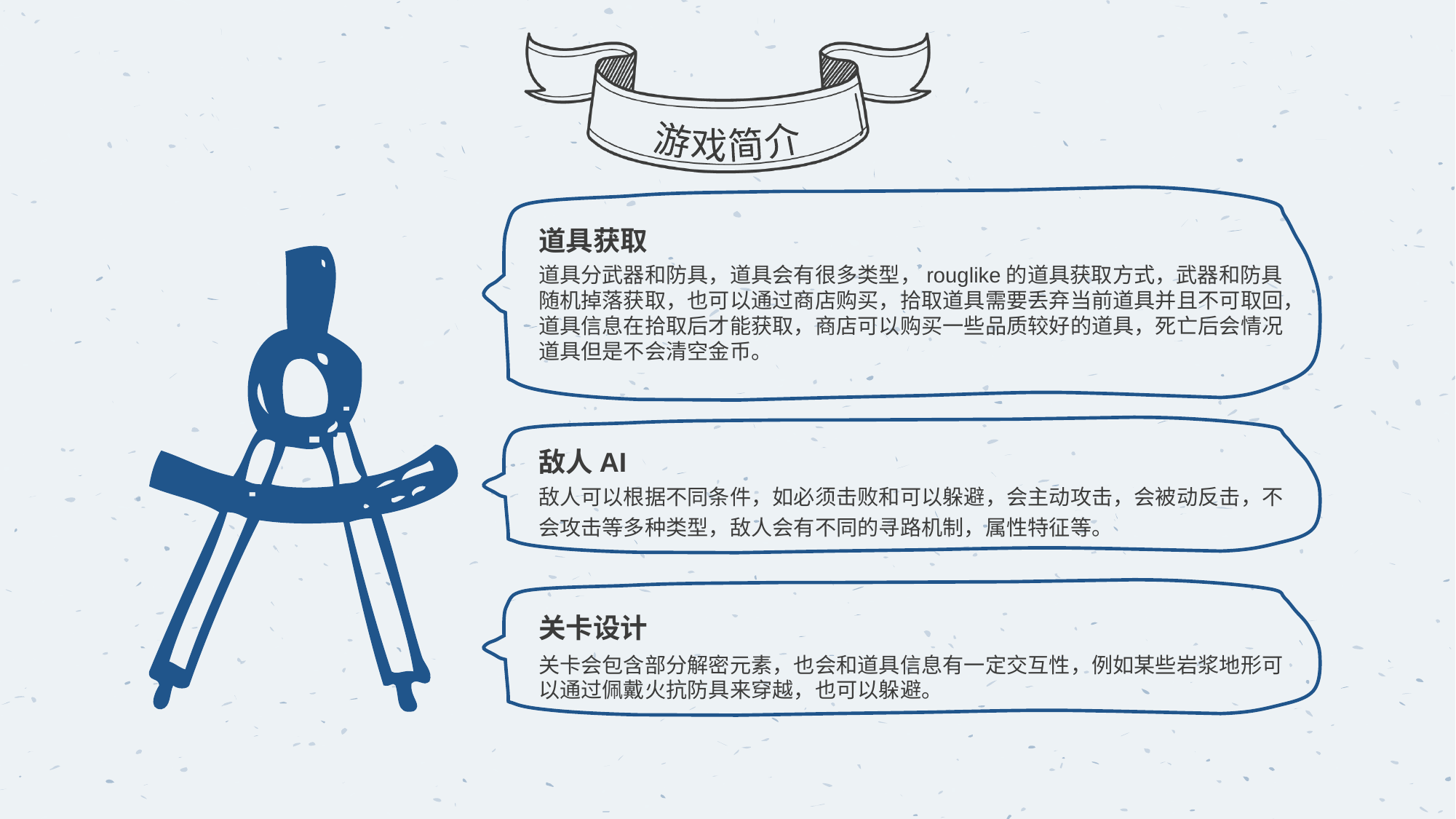

游戏简介

道具获取
道具分武器和防具，道具会有很多类型，rouglike的道具获取方式，武器和防具随机掉落获取，也可以通过商店购买，拾取道具需要丢弃当前道具并且不可取回，道具信息在拾取后才能获取，商店可以购买一些品质较好的道具，死亡后会情况道具但是不会清空金币。

敌人AI
敌人可以根据不同条件，如必须击败和可以躲避，会主动攻击，会被动反击，不会攻击等多种类型，敌人会有不同的寻路机制，属性特征等。

关卡设计
关卡会包含部分解密元素，也会和道具信息有一定交互性，例如某些岩浆地形可以通过佩戴火抗防具来穿越，也可以躲避。